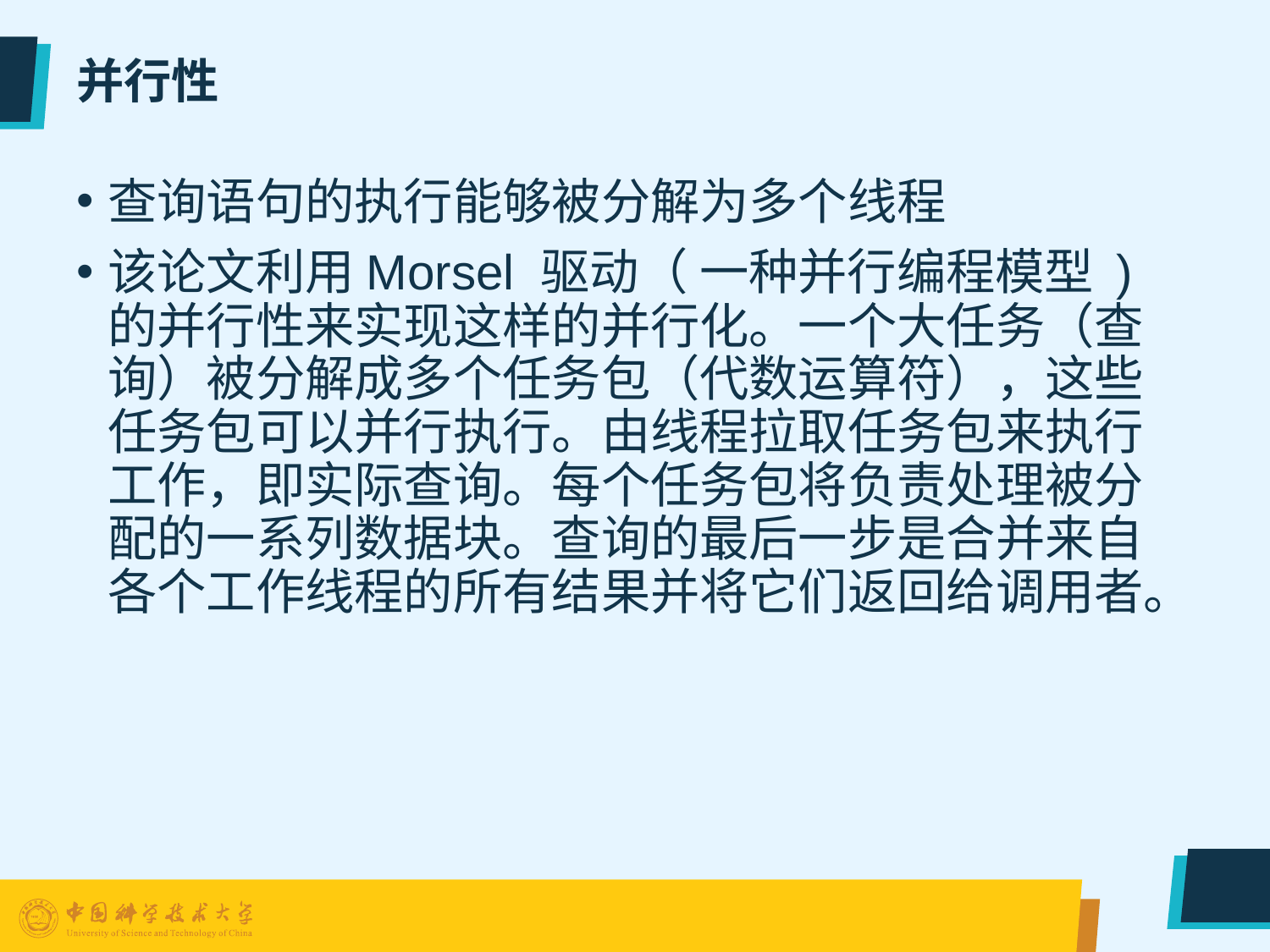

# 并行性
查询语句的执行能够被分解为多个线程
该论文利用Morsel 驱动（ 一种并行编程模型 )的并行性来实现这样的并行化。一个大任务（查询）被分解成多个任务包（代数运算符），这些任务包可以并行执行。由线程拉取任务包来执行工作，即实际查询。每个任务包将负责处理被分配的一系列数据块。查询的最后一步是合并来自各个工作线程的所有结果并将它们返回给调用者。